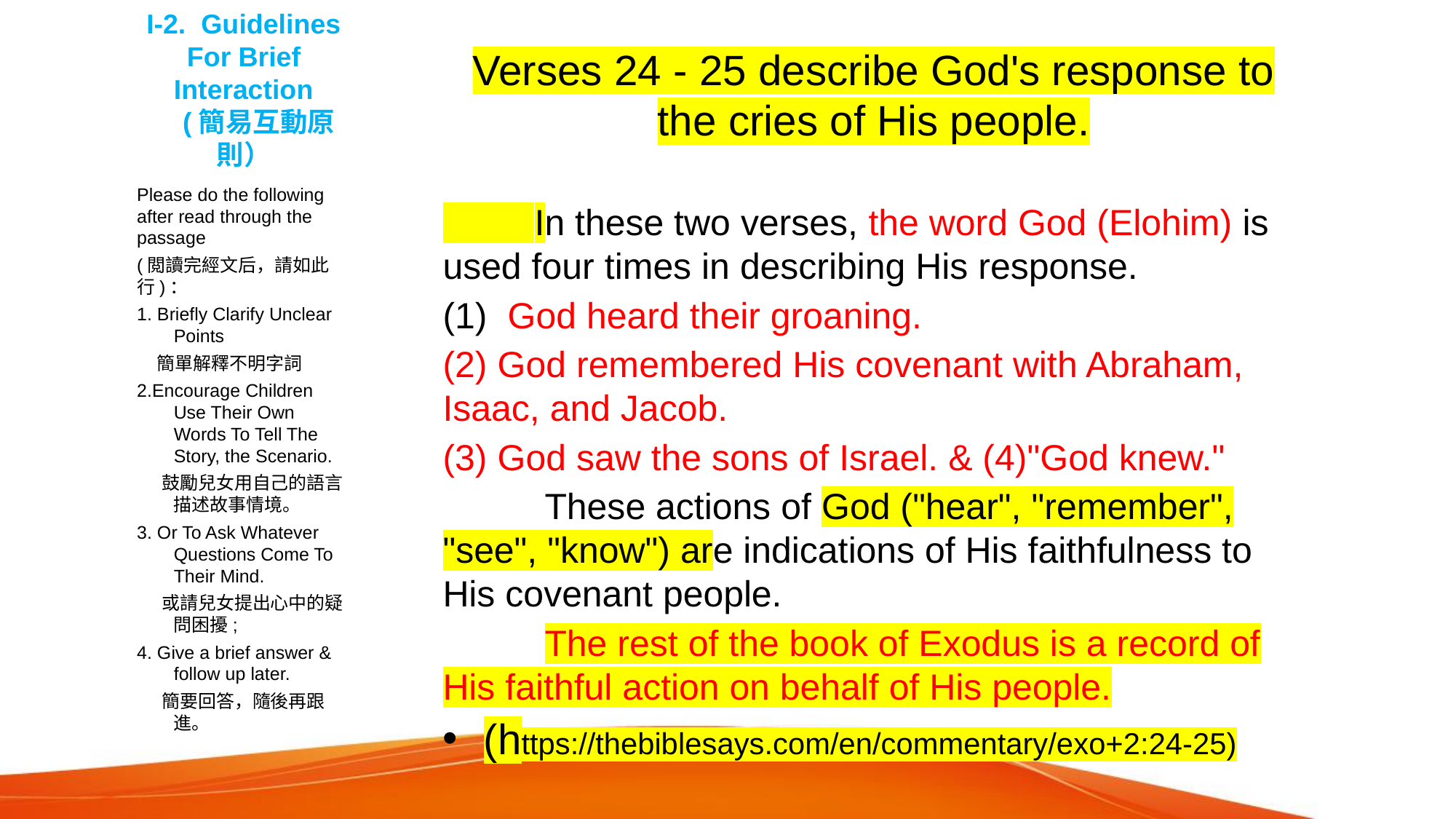

# I-2.  Guidelines For Brief Interaction (簡易互動原則）
Verses 24 - 25 describe God's response to the cries of His people.

         In these two verses, the word God (Elohim) is used four times in describing His response.
(1)  God heard their groaning.
(2) God remembered His covenant with Abraham, Isaac, and Jacob.
(3) God saw the sons of Israel. & (4)"God knew."
          These actions of God ("hear", "remember", "see", "know") are indications of His faithfulness to His covenant people.
          The rest of the book of Exodus is a record of His faithful action on behalf of His people.
(https://thebiblesays.com/en/commentary/exo+2:24-25)

Please do the following after read through the passage
(閲讀完經文后，請如此行)：
1. Briefly Clarify Unclear Points
   簡單解釋不明字詞
2.Encourage Children Use Their Own Words To Tell The Story, the Scenario.
    鼓勵兒女用自己的語言描述故事情境。
3. Or To Ask Whatever Questions Come To Their Mind.
    或請兒女提出心中的疑問困擾;
4. Give a brief answer & follow up later.
    簡要回答，隨後再跟進。